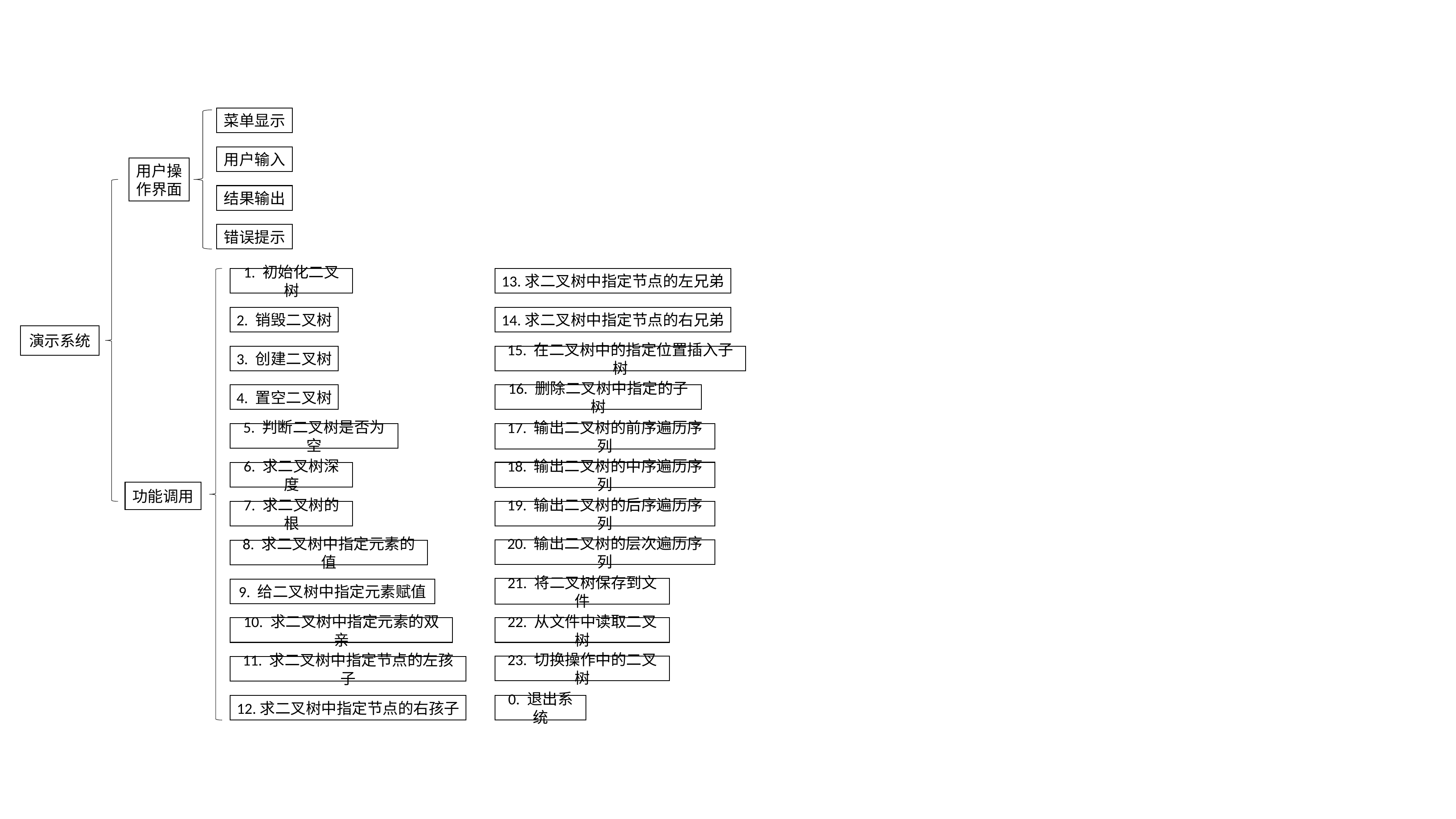

菜单显示

用户输入
用户操作界面

结果输出
错误提示
1. 初始化二叉树
13.求二叉树中指定节点的左兄弟

2. 销毁二叉树
14.求二叉树中指定节点的右兄弟
演示系统
3. 创建二叉树
15. 在二叉树中的指定位置插入子树
4. 置空二叉树
16. 删除二叉树中指定的子树
17. 输出二叉树的前序遍历序列
5. 判断二叉树是否为空
18. 输出二叉树的中序遍历序列
6. 求二叉树深度
功能调用
19. 输出二叉树的后序遍历序列
7. 求二叉树的根
20. 输出二叉树的层次遍历序列
8. 求二叉树中指定元素的值
21. 将二叉树保存到文件
9. 给二叉树中指定元素赋值
22. 从文件中读取二叉树
10. 求二叉树中指定元素的双亲
23. 切换操作中的二叉树
11. 求二叉树中指定节点的左孩子
12.求二叉树中指定节点的右孩子
0. 退出系统